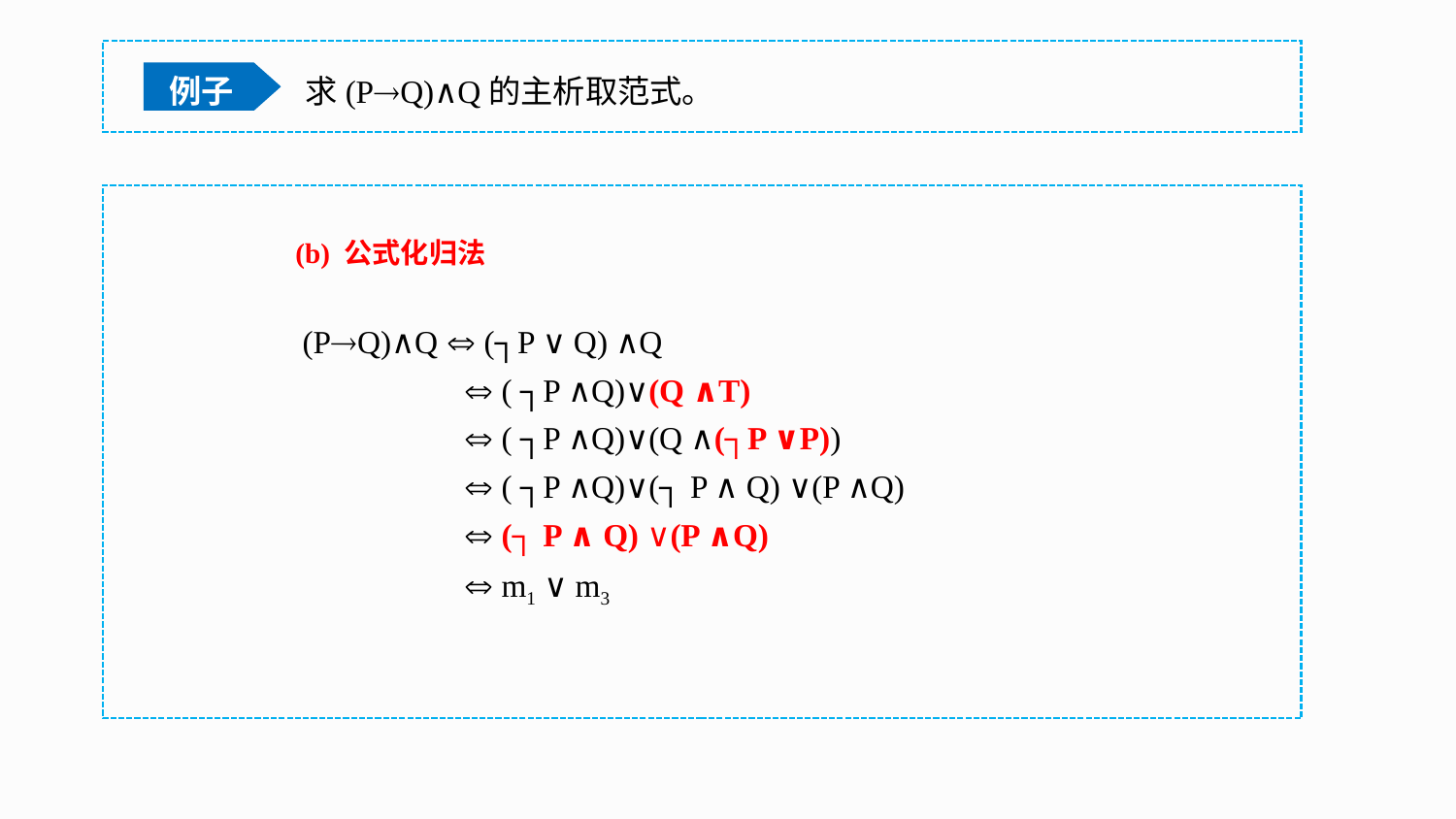

求(P→Q)∧Q的主析取范式。
例子

(b) 公式化归法

 (P→Q)∧Q ⇔ (┐P ∨ Q) ∧Q
                     ⇔ ( ┐P ∧Q)∨(Q ∧T)
                     ⇔ ( ┐P ∧Q)∨(Q ∧(┐P ∨P))
                     ⇔ ( ┐P ∧Q)∨(┐ P ∧ Q) ∨(P ∧Q)
                     ⇔ (┐ P ∧ Q) ∨(P ∧Q)
                     ⇔ m1 ∨ m3